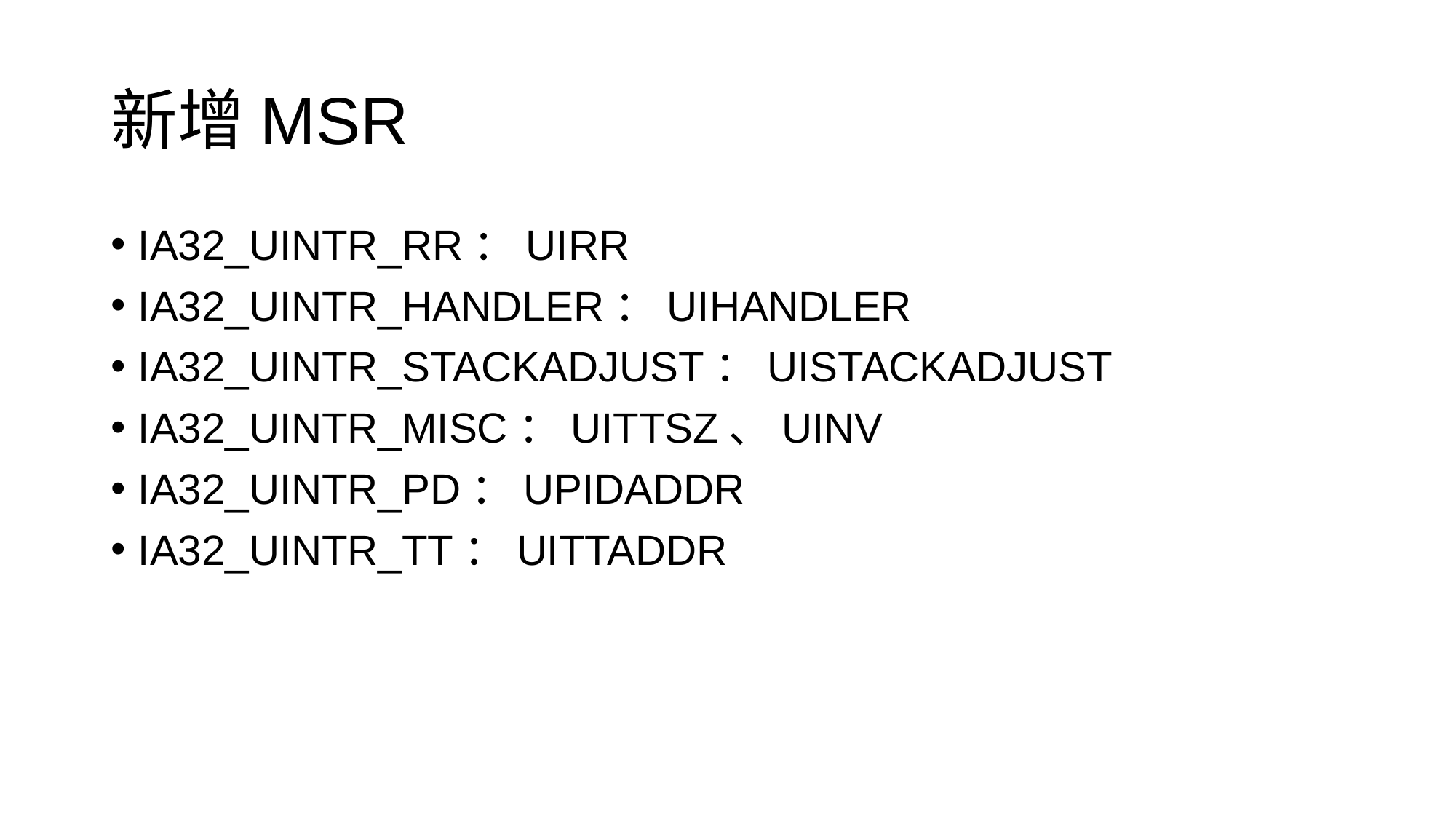

# 新增MSR
IA32_UINTR_RR：UIRR
IA32_UINTR_HANDLER：UIHANDLER
IA32_UINTR_STACKADJUST：UISTACKADJUST
IA32_UINTR_MISC：UITTSZ、UINV
IA32_UINTR_PD：UPIDADDR
IA32_UINTR_TT：UITTADDR